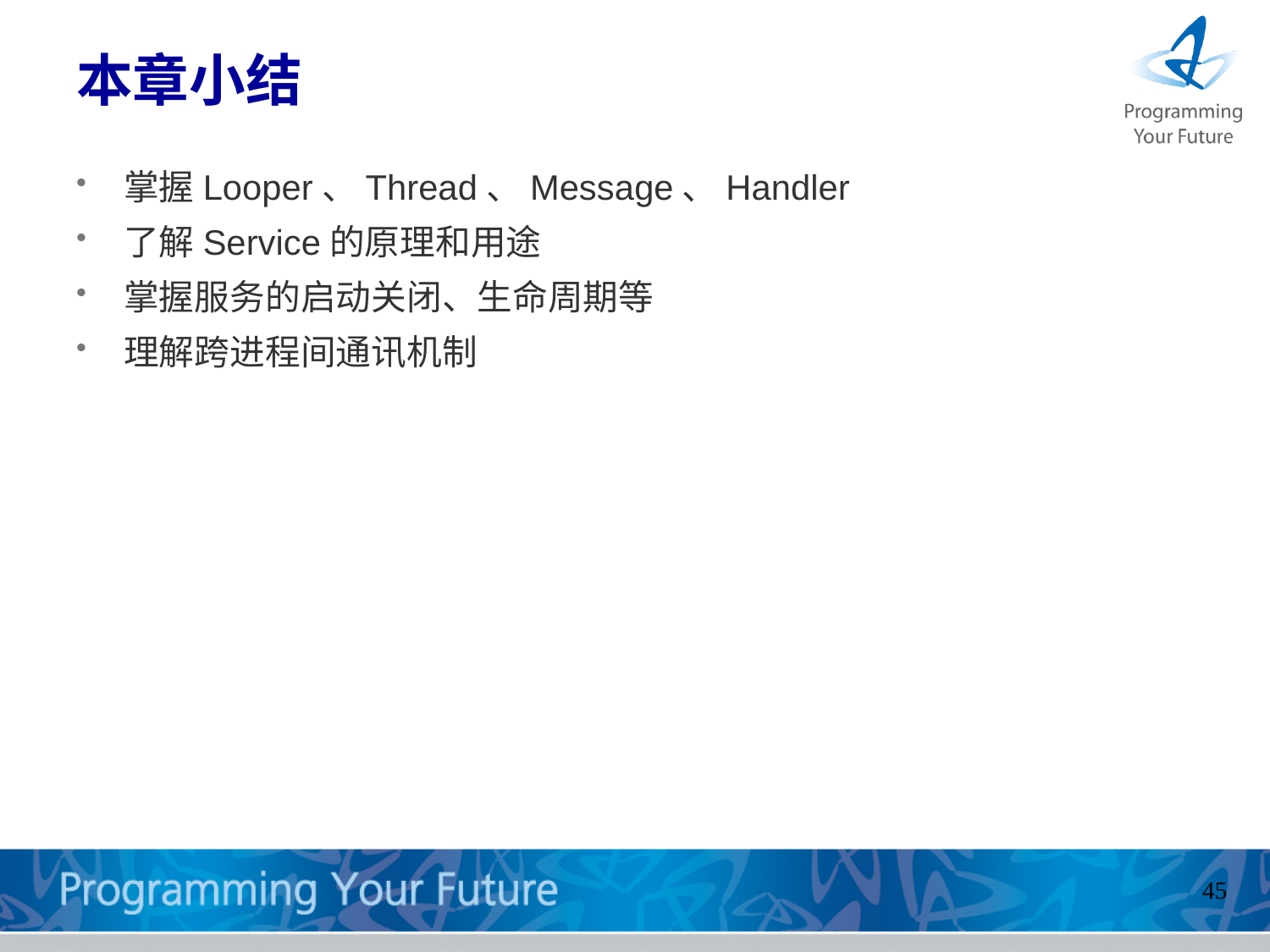

本章小结
掌握Looper、Thread、Message、Handler
了解Service的原理和用途
掌握服务的启动关闭、生命周期等
理解跨进程间通讯机制